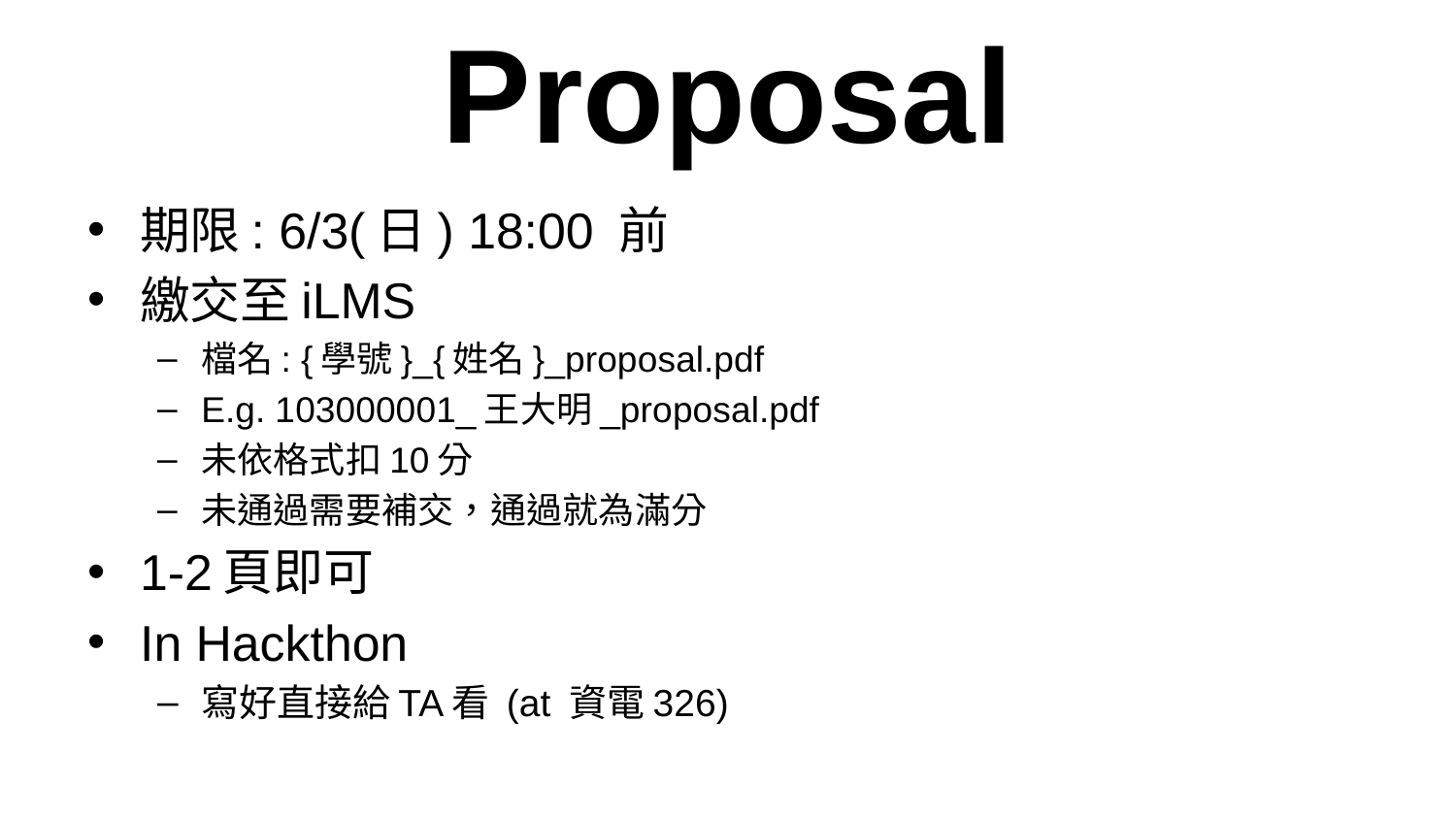

Proposal
期限: 6/3(日) 18:00 前
繳交至iLMS
檔名: {學號}_{姓名}_proposal.pdf
E.g. 103000001_王大明_proposal.pdf
未依格式扣10分
未通過需要補交，通過就為滿分
1-2頁即可
In Hackthon
寫好直接給TA看 (at 資電326)